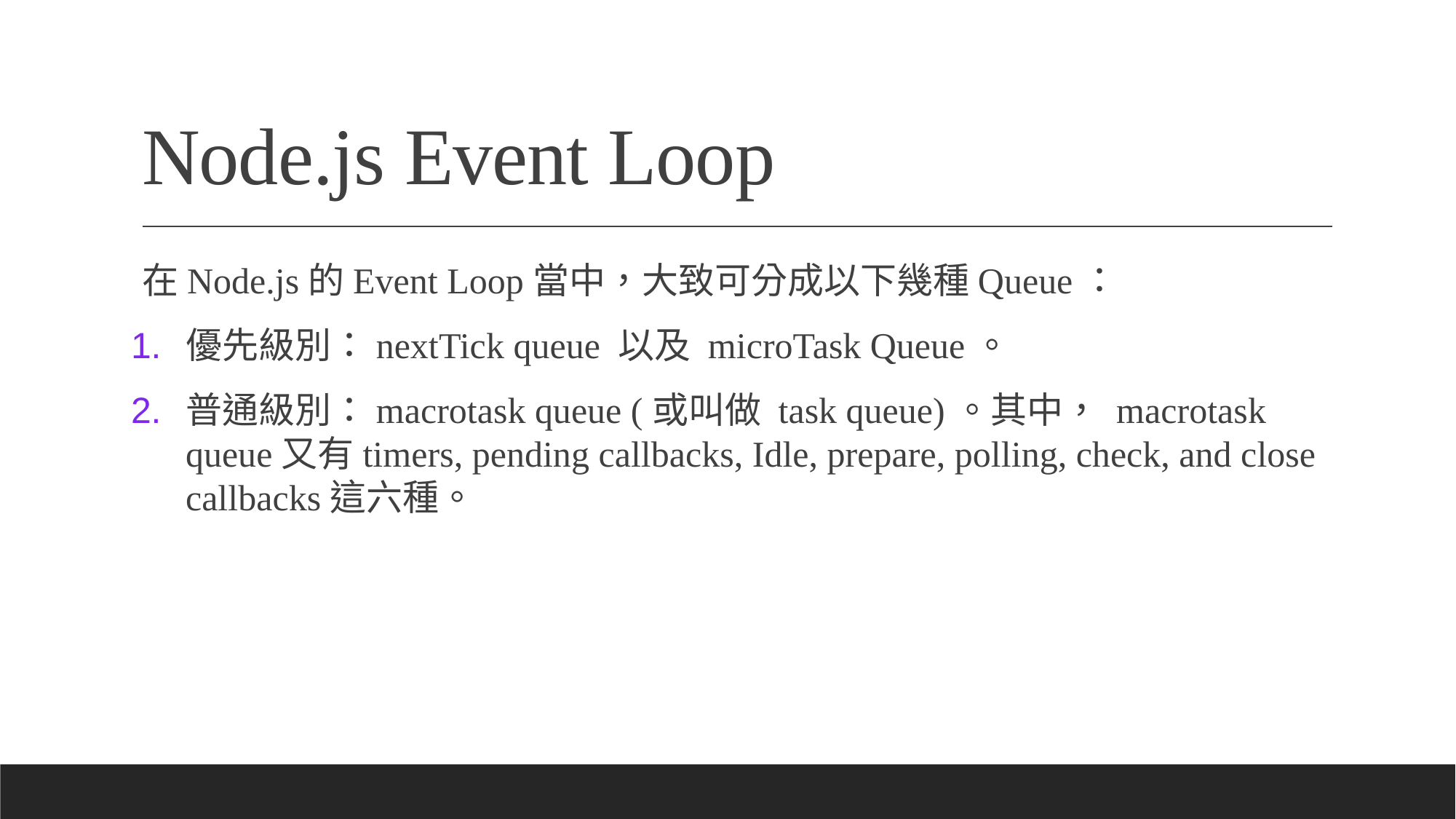

# Node.js Event Loop
在Node.js的Event Loop當中，大致可分成以下幾種Queue：
優先級別：nextTick queue 以及 microTask Queue。
普通級別：macrotask queue (或叫做 task queue)。其中， macrotask queue又有timers, pending callbacks, Idle, prepare, polling, check, and close callbacks這六種。